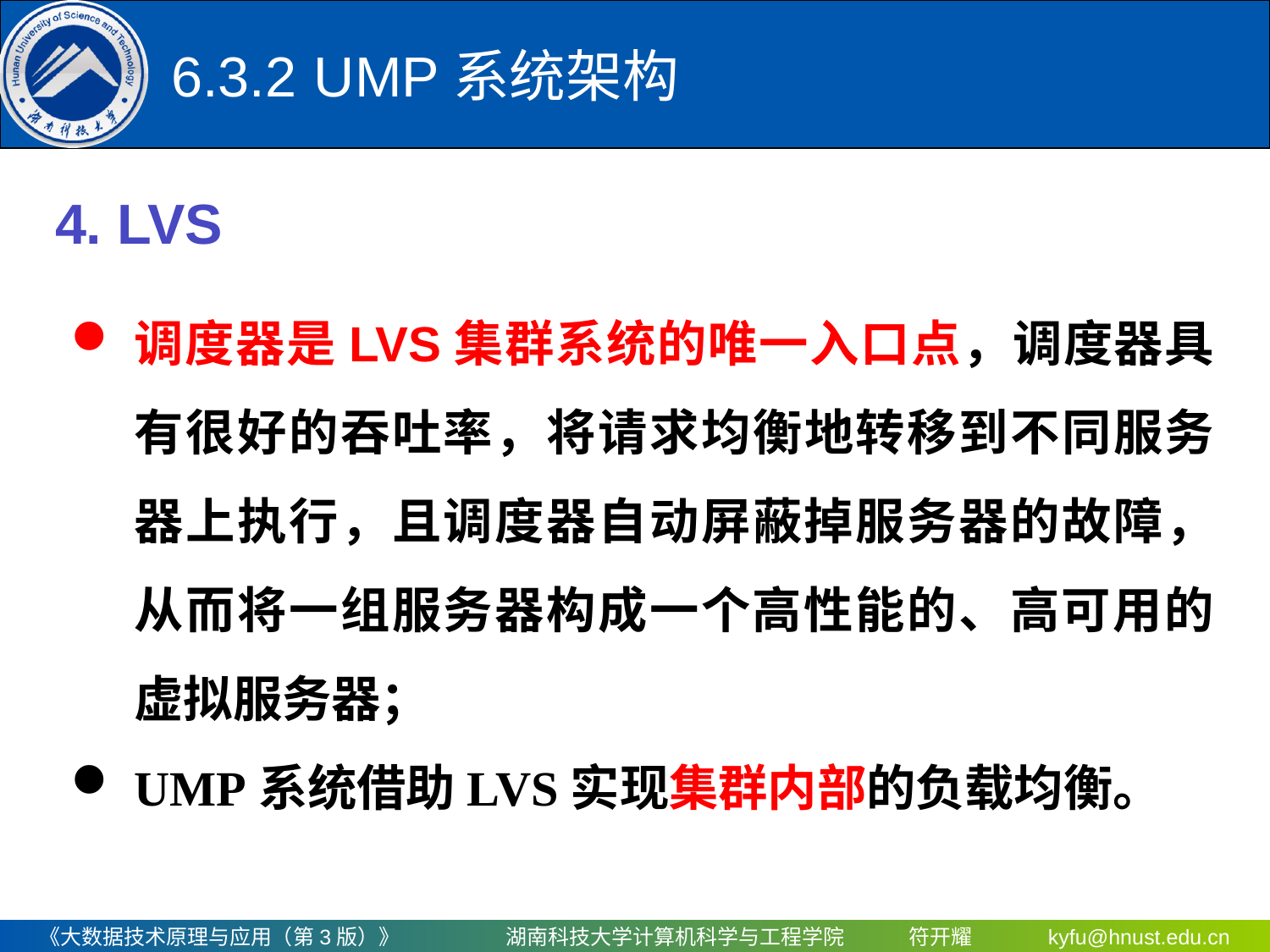

# 6.3.2	 UMP系统架构
4. LVS
调度器是LVS集群系统的唯一入口点，调度器具有很好的吞吐率，将请求均衡地转移到不同服务器上执行，且调度器自动屏蔽掉服务器的故障，从而将一组服务器构成一个高性能的、高可用的虚拟服务器；
UMP系统借助LVS实现集群内部的负载均衡。